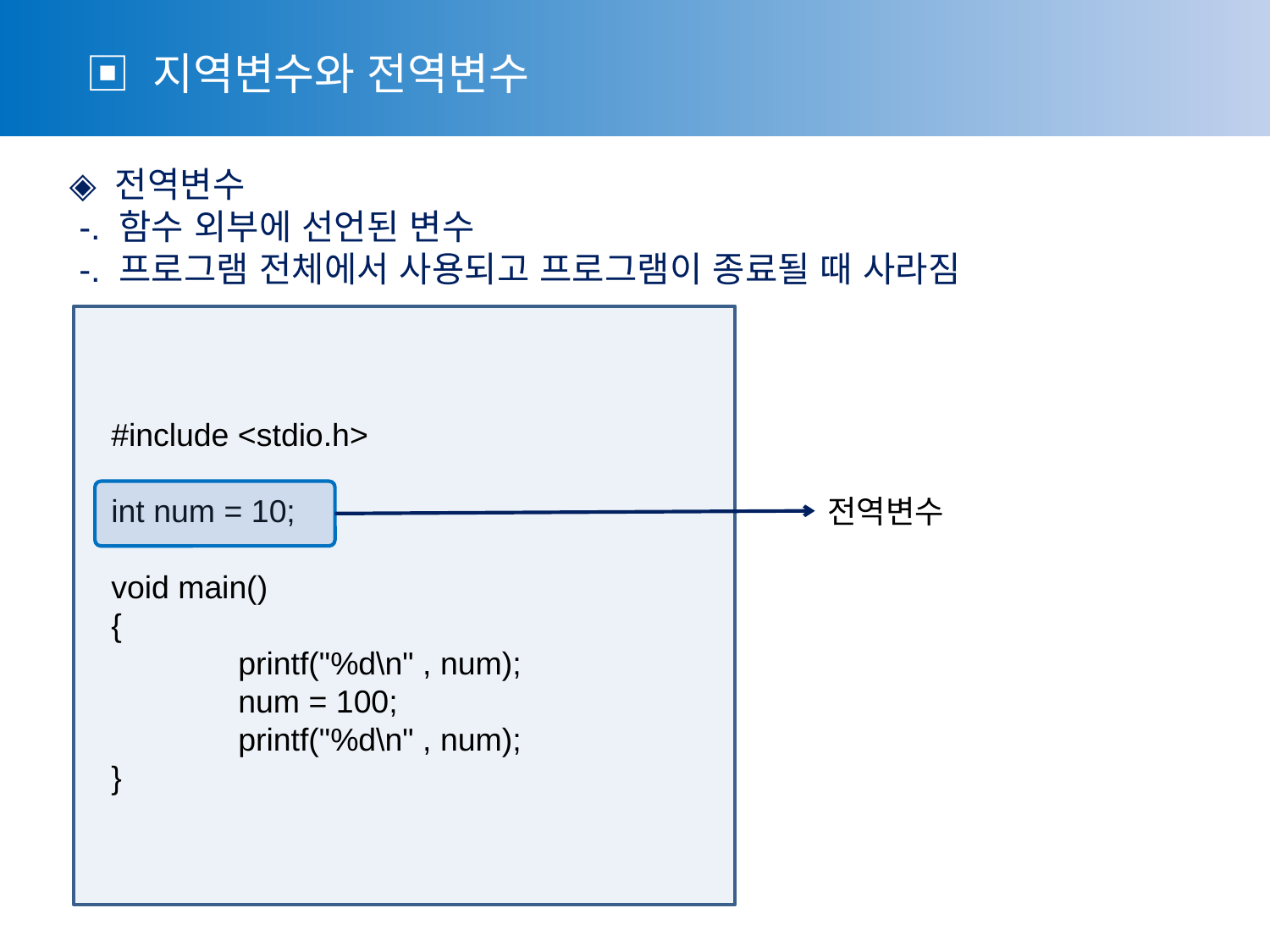

▣ 지역변수와 전역변수
◈ 전역변수
 -. 함수 외부에 선언된 변수
 -. 프로그램 전체에서 사용되고 프로그램이 종료될 때 사라짐
#include <stdio.h>

int num = 10;

void main()
{
	printf("%d\n" , num);
	num = 100;
	printf("%d\n" , num);
}

전역변수